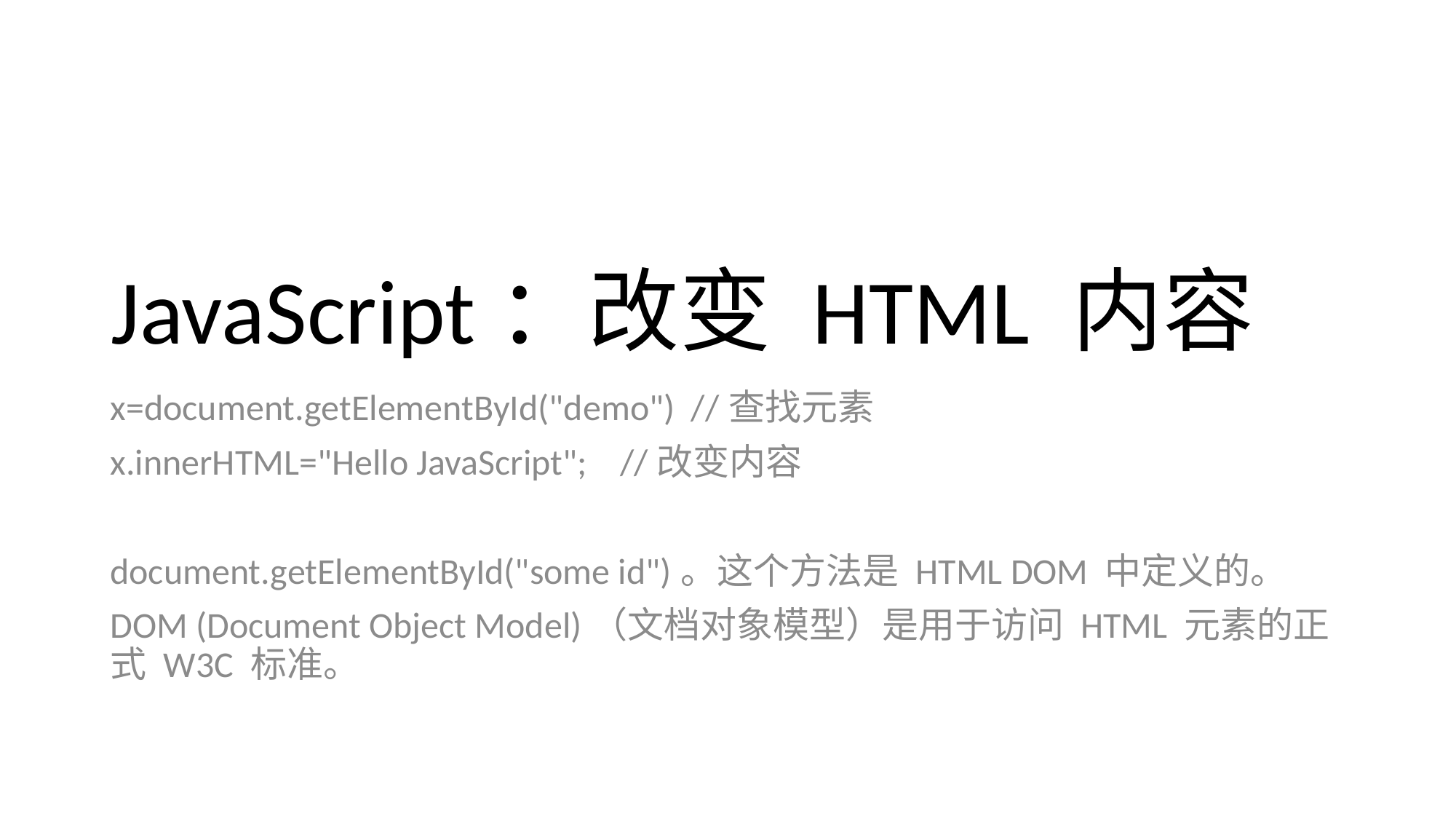

# JavaScript：改变 HTML 内容
x=document.getElementById("demo")  //查找元素
x.innerHTML="Hello JavaScript";    //改变内容

document.getElementById("some id")。这个方法是 HTML DOM 中定义的。
DOM (Document Object Model)（文档对象模型）是用于访问 HTML 元素的正式 W3C 标准。